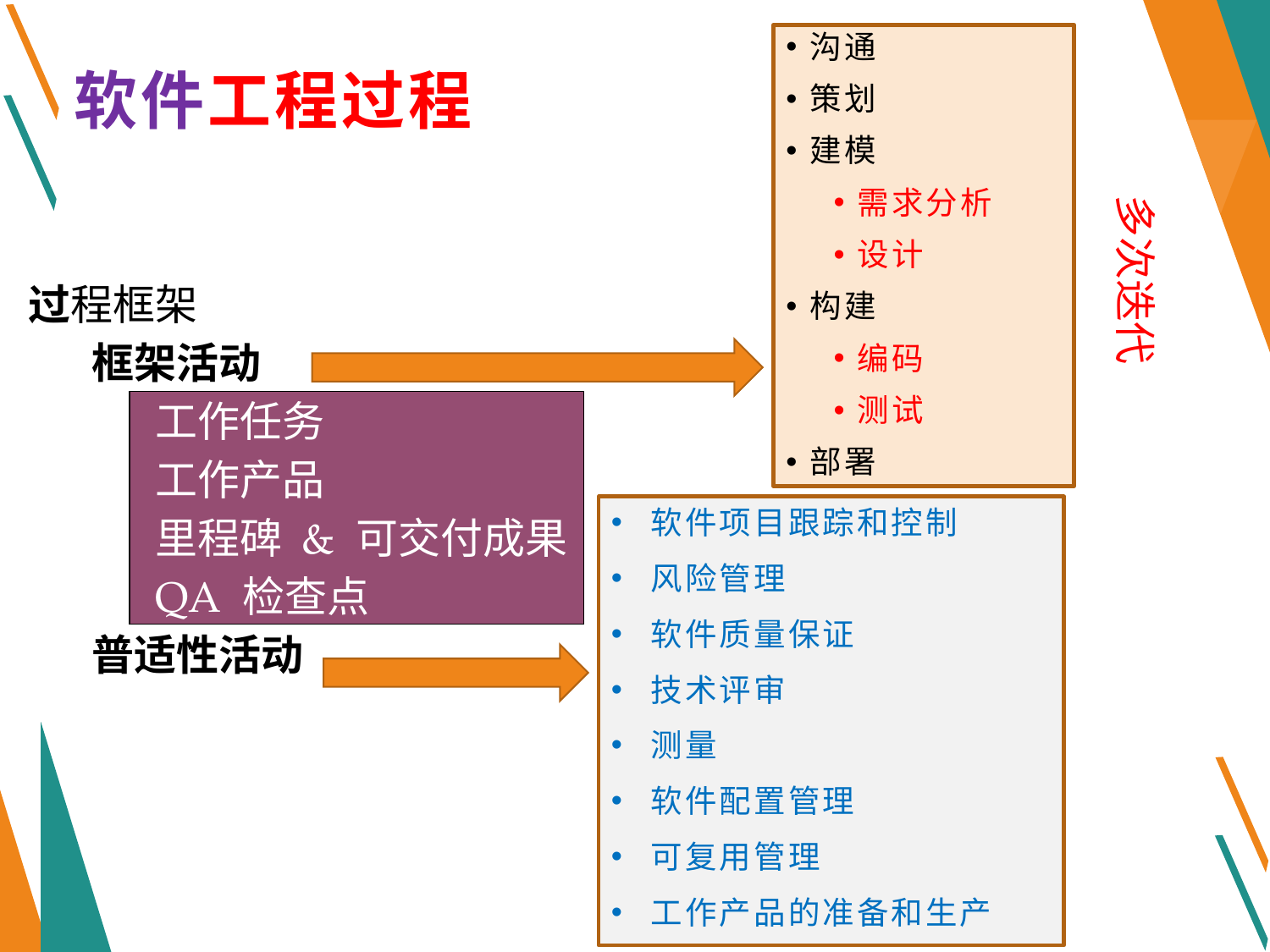

沟通
策划
建模
需求分析
设计
构建
编码
测试
部署
# 软件工程过程
多次迭代
过程框架
框架活动
工作任务
工作产品
里程碑 & 可交付成果
QA 检查点
普适性活动

软件项目跟踪和控制
风险管理
软件质量保证
技术评审
测量
软件配置管理
可复用管理
工作产品的准备和生产

7